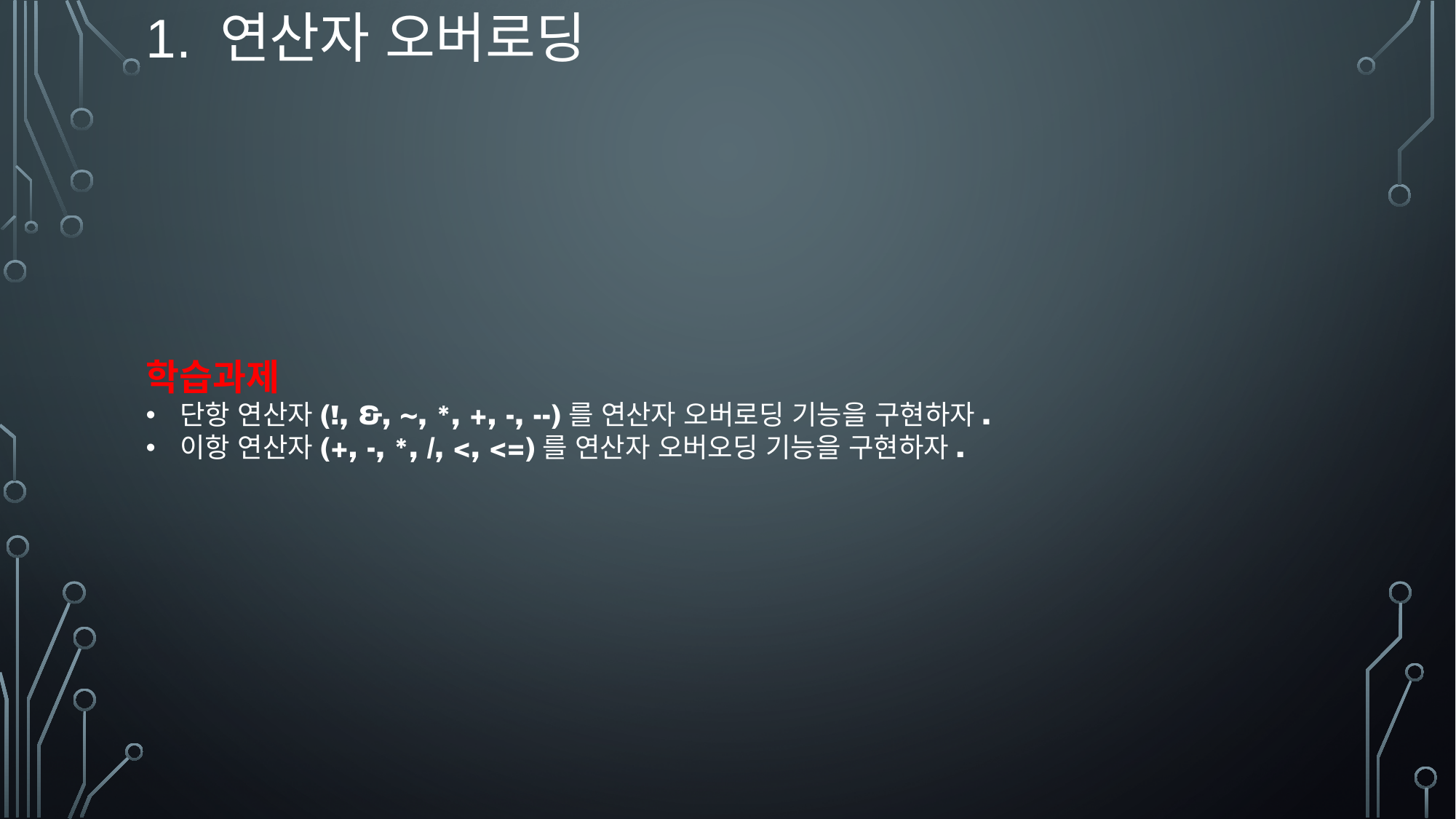

# 1. 연산자 오버로딩
학습과제
단항 연산자(!, &, ~, *, +, -, --)를 연산자 오버로딩 기능을 구현하자.
이항 연산자(+, -, *, /, <, <=)를 연산자 오버오딩 기능을 구현하자.